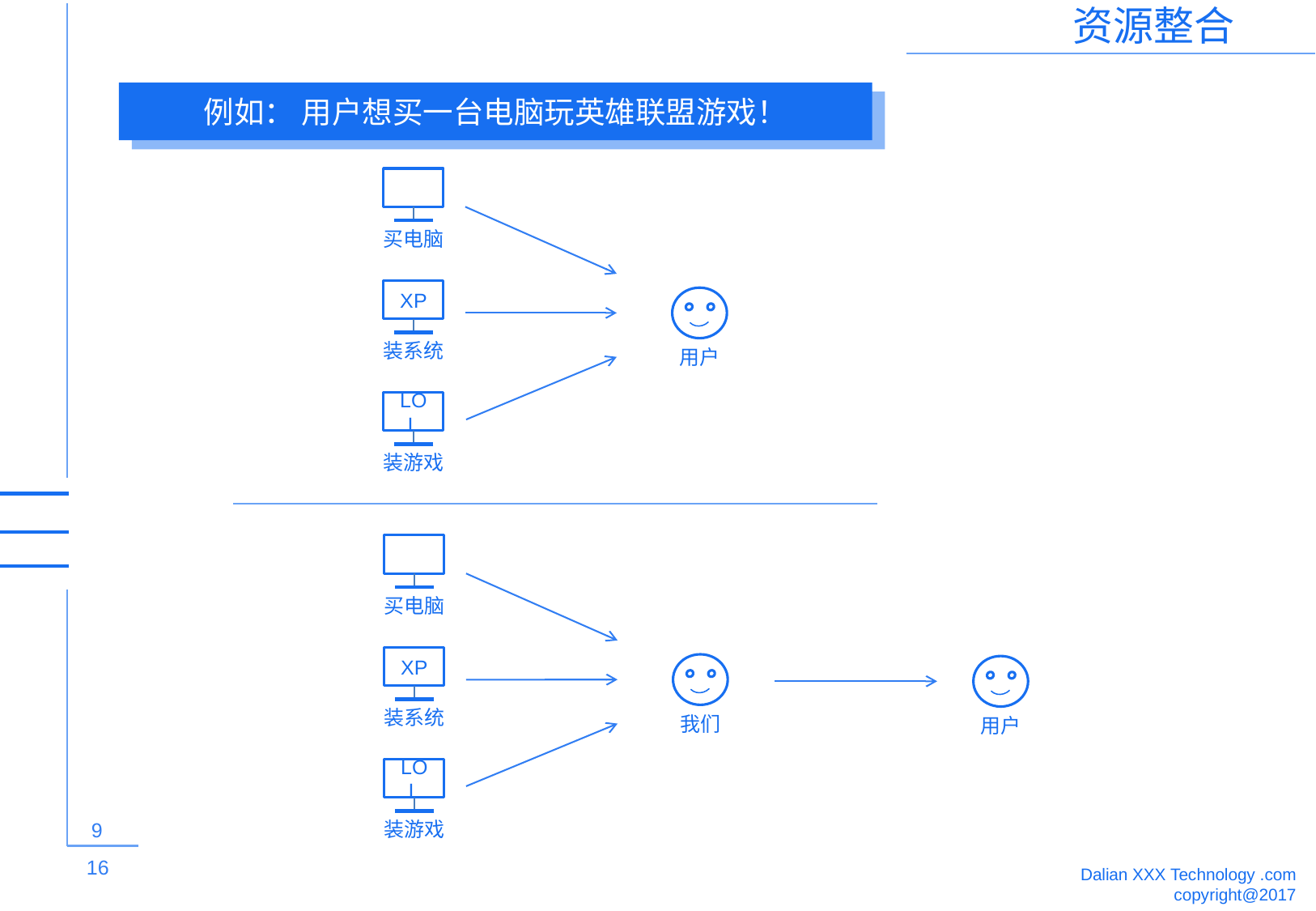

资源整合
9
 16
例如： 用户想买一台电脑玩英雄联盟游戏！

买电脑
XP
装系统

用户
LOL
装游戏

买电脑
XP
装系统

我们

用户
LOL
装游戏
Dalian XXX Technology .com
copyright@2017